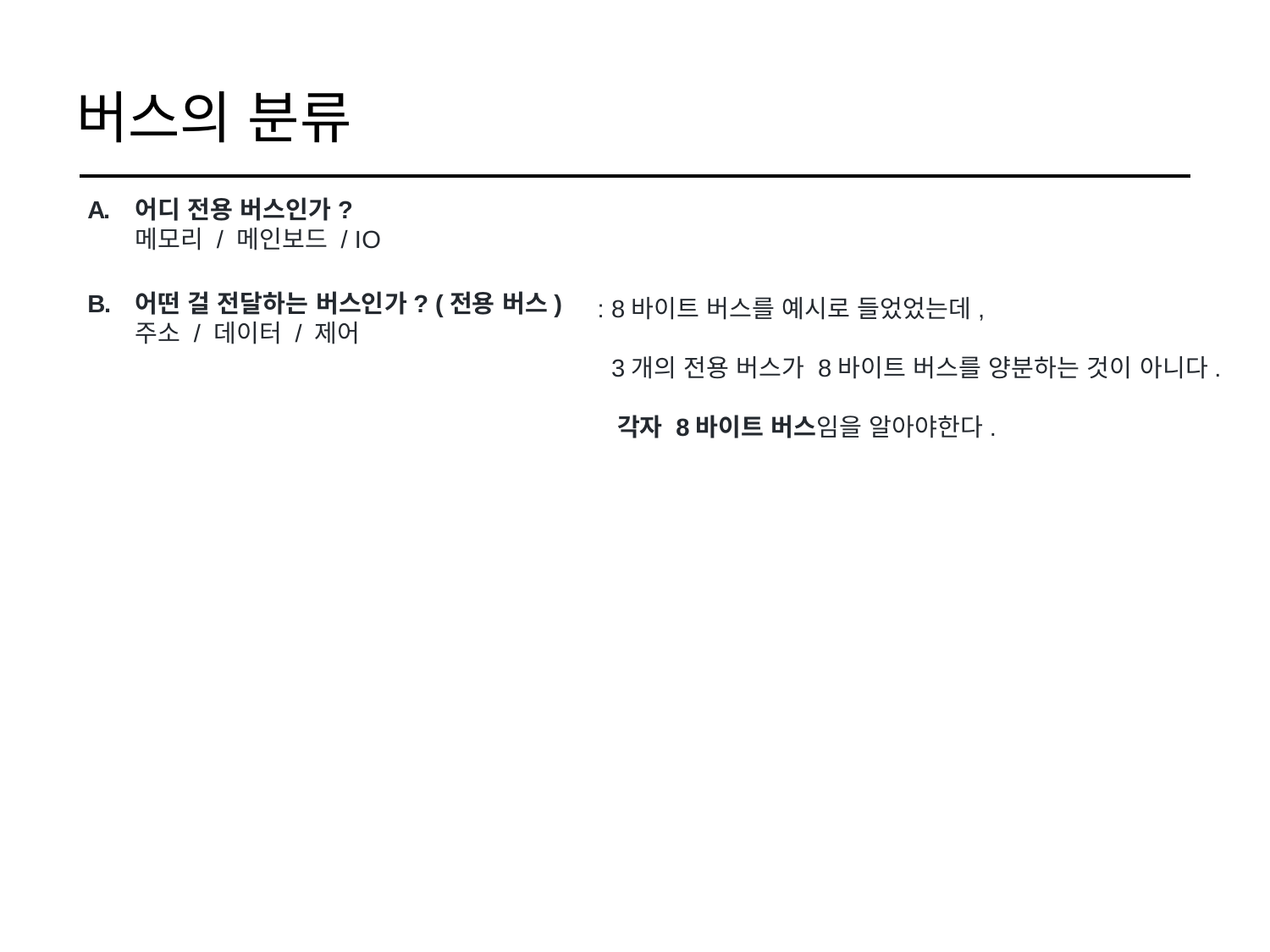

# 버스의 분류
어디 전용 버스인가?
메모리 / 메인보드 / IO
어떤 걸 전달하는 버스인가? (전용 버스)
주소 / 데이터 / 제어

: 8바이트 버스를 예시로 들었었는데,
  3개의 전용 버스가 8바이트 버스를 양분하는 것이 아니다.
  각자 8바이트 버스임을 알아야한다.